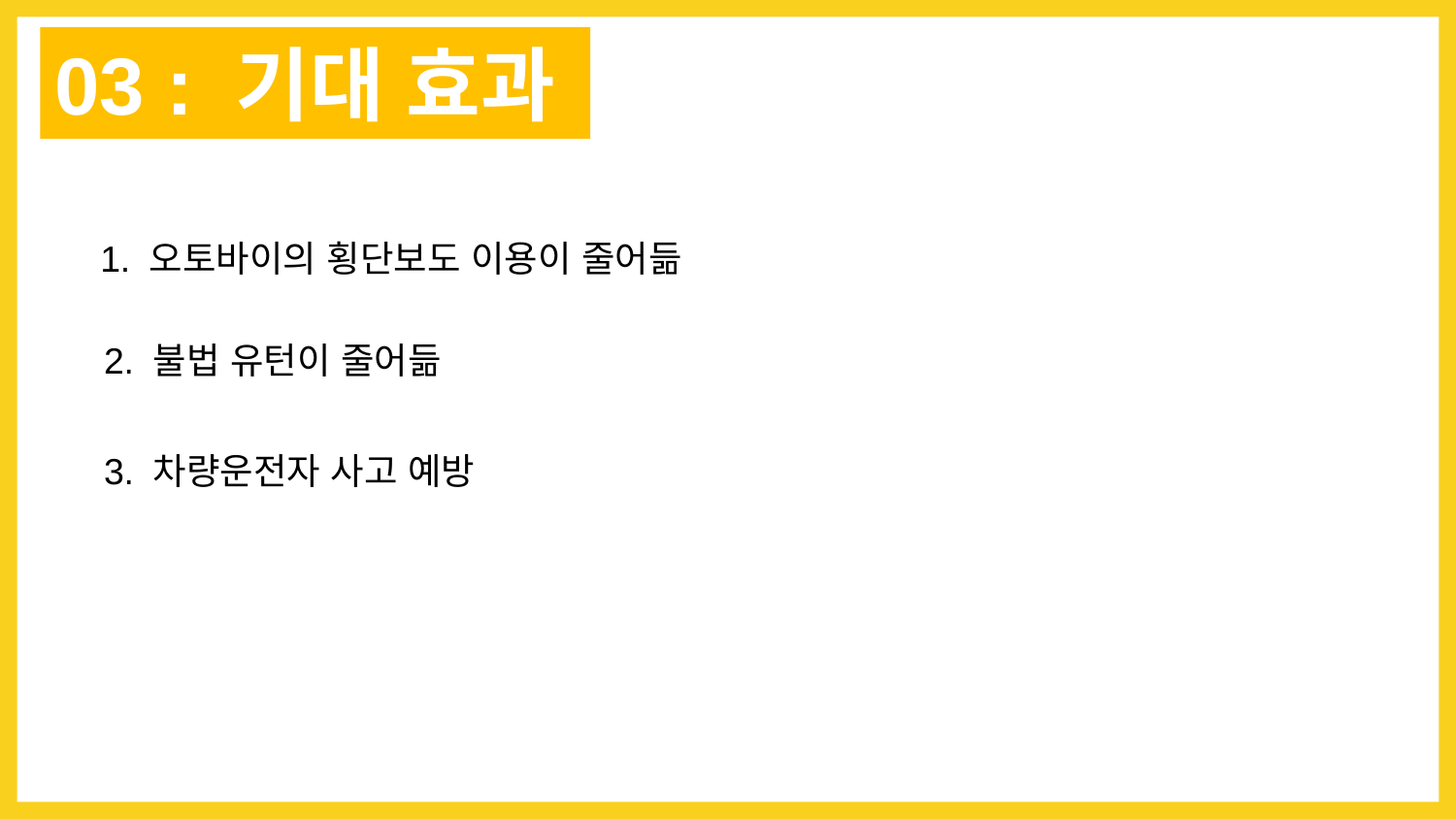

03 : 기대 효과
1. 오토바이의 횡단보도 이용이 줄어듦

2. 불법 유턴이 줄어듦
3. 차량운전자 사고 예방